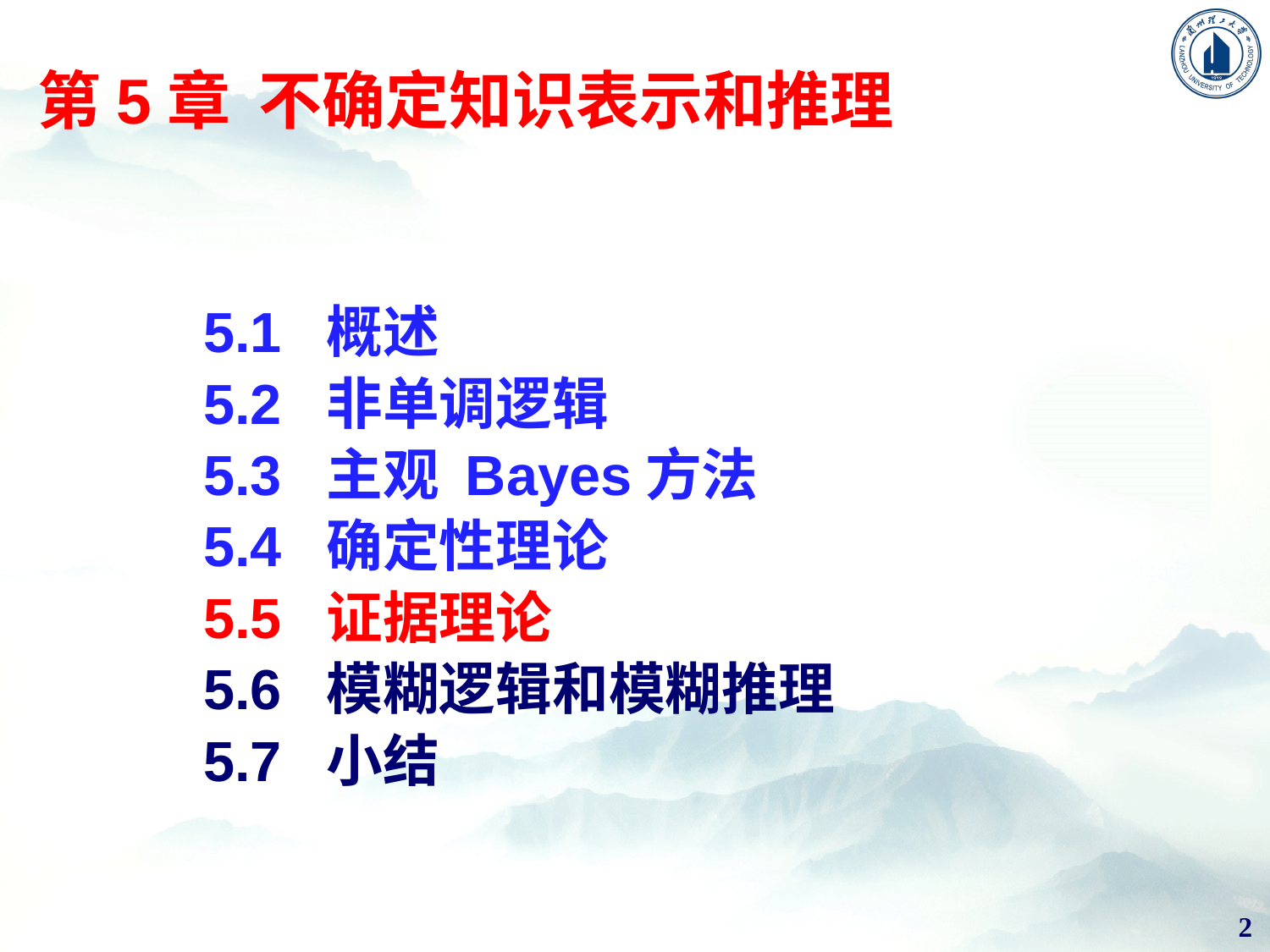

# 第5章  不确定知识表示和推理

5.1  概述
5.2  非单调逻辑
5.3  主观 Bayes方法
5.4  确定性理论
5.5  证据理论
5.6  模糊逻辑和模糊推理
5.7  小结
2